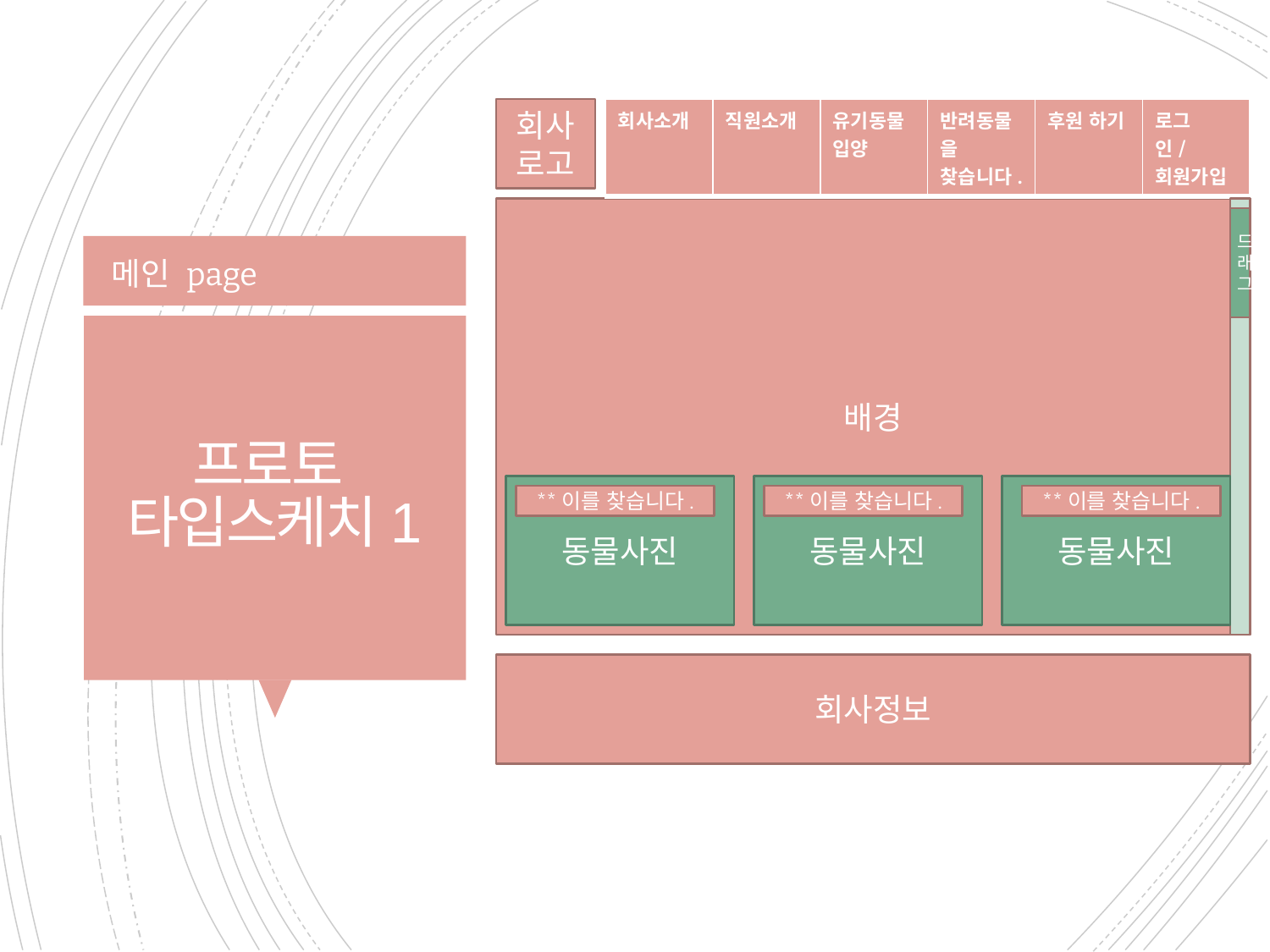

회사로고
| 회사소개 | 직원소개 | 유기동물 입양 | 반려동물을 찾습니다. | 후원 하기 | 로그인/회원가입 |
| --- | --- | --- | --- | --- | --- |
배경

드래그
메인 page
# 프로토 타입스케치1
동물사진
동물사진
동물사진
**이를 찾습니다.
**이를 찾습니다.
**이를 찾습니다.
회사정보